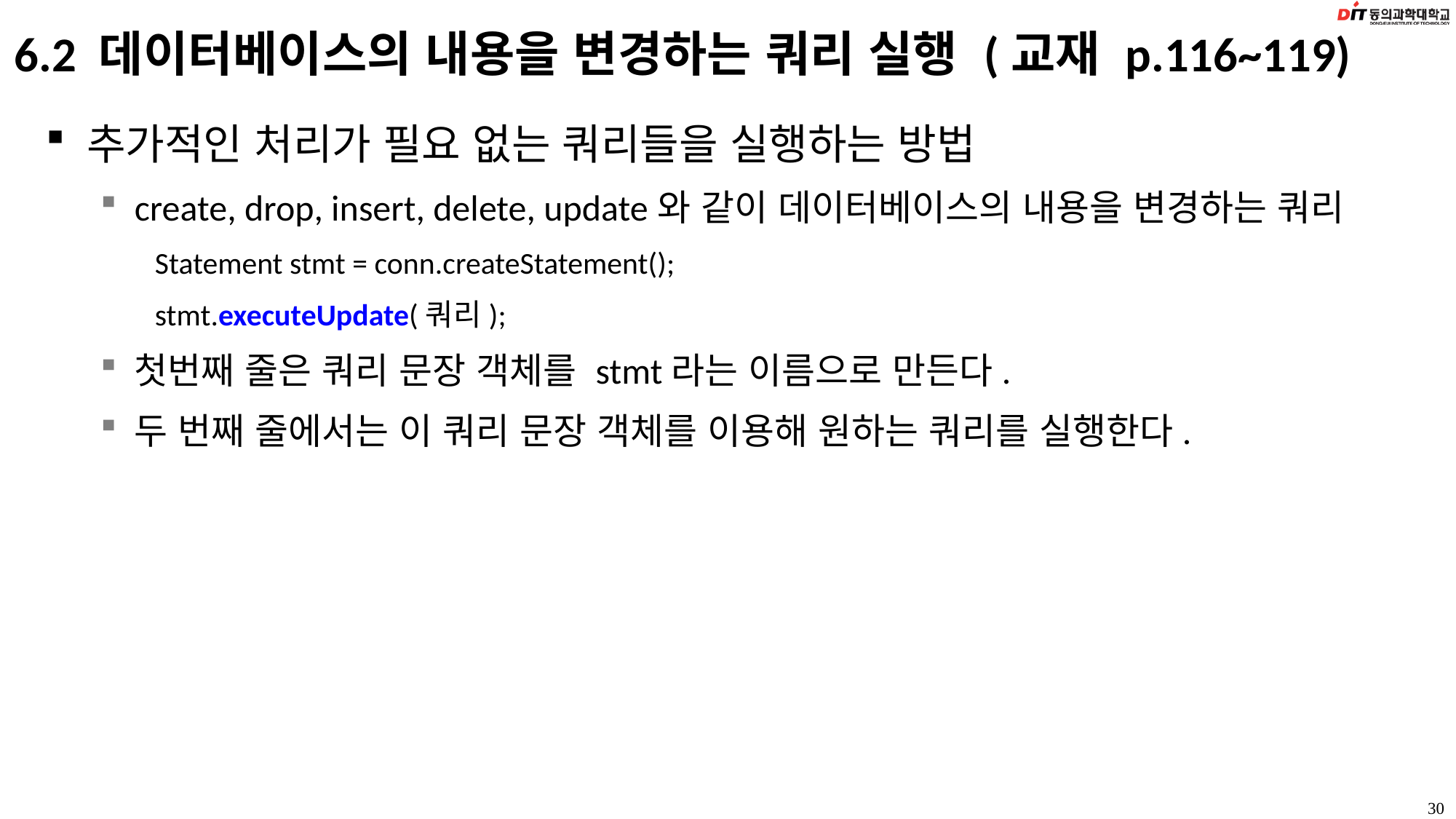

# 6.2 데이터베이스의 내용을 변경하는 쿼리 실행 (교재 p.116~119)
추가적인 처리가 필요 없는 쿼리들을 실행하는 방법
create, drop, insert, delete, update와 같이 데이터베이스의 내용을 변경하는 쿼리
Statement stmt = conn.createStatement();
stmt.executeUpdate(쿼리);
첫번째 줄은 쿼리 문장 객체를 stmt라는 이름으로 만든다.
두 번째 줄에서는 이 쿼리 문장 객체를 이용해 원하는 쿼리를 실행한다.
30